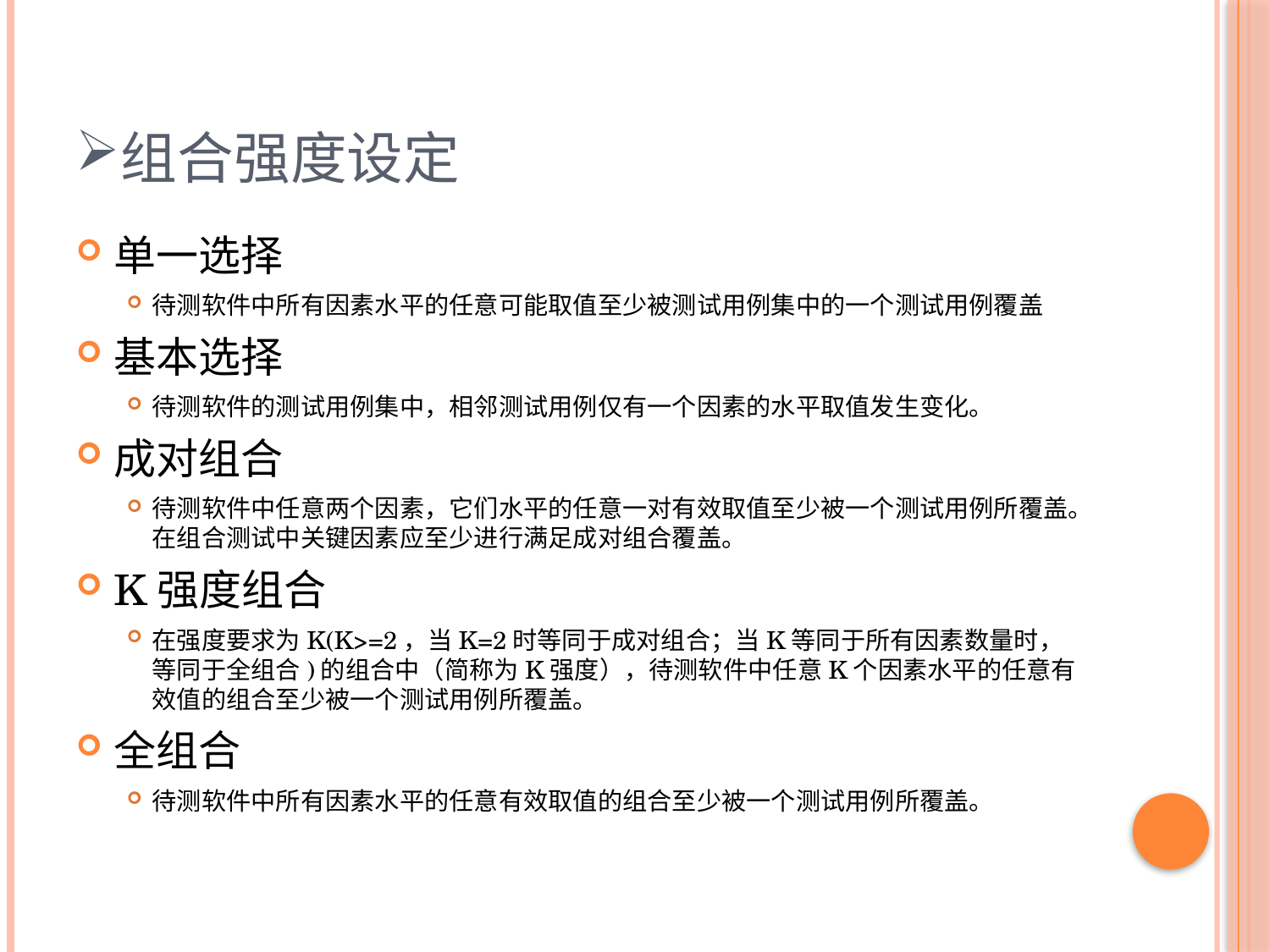

# 组合强度设定
单一选择
待测软件中所有因素水平的任意可能取值至少被测试用例集中的一个测试用例覆盖
基本选择
待测软件的测试用例集中，相邻测试用例仅有一个因素的水平取值发生变化。
成对组合
待测软件中任意两个因素，它们水平的任意一对有效取值至少被一个测试用例所覆盖。在组合测试中关键因素应至少进行满足成对组合覆盖。
K强度组合
在强度要求为K(K>=2，当K=2时等同于成对组合；当K等同于所有因素数量时，等同于全组合)的组合中（简称为K强度），待测软件中任意K个因素水平的任意有效值的组合至少被一个测试用例所覆盖。
全组合
待测软件中所有因素水平的任意有效取值的组合至少被一个测试用例所覆盖。